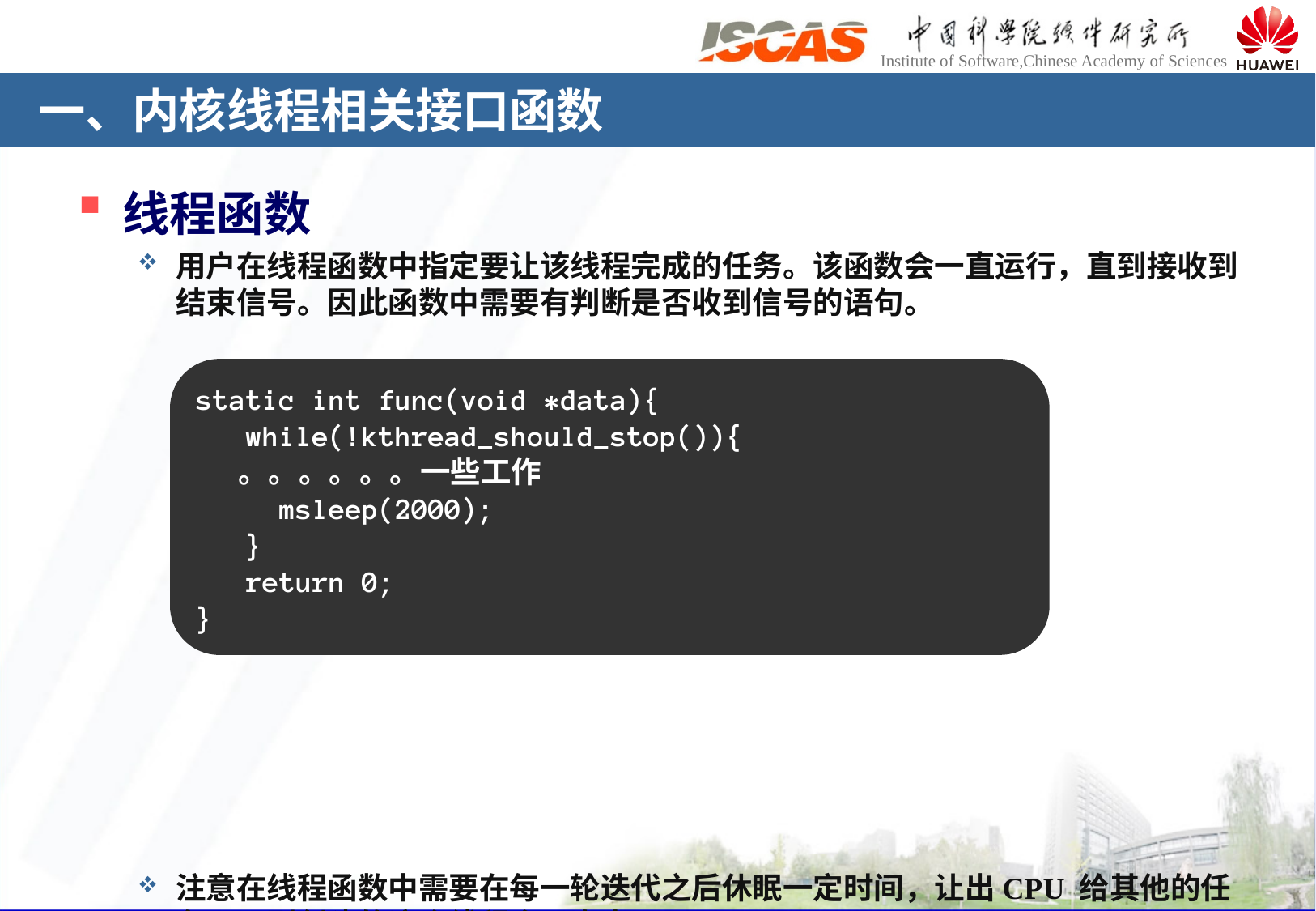

# 一、内核线程相关接口函数
线程函数
用户在线程函数中指定要让该线程完成的任务。该函数会一直运行，直到接收到结束信号。因此函数中需要有判断是否收到信号的语句。

注意在线程函数中需要在每一轮迭代之后休眠一定时间，让出CPU 给其他的任务，否则创建的这个线程会一直占用CPU。

static int func(void *data){
   while(!kthread_should_stop()){
     。。。。。。一些工作
     msleep(2000);
   }
   return 0;
}